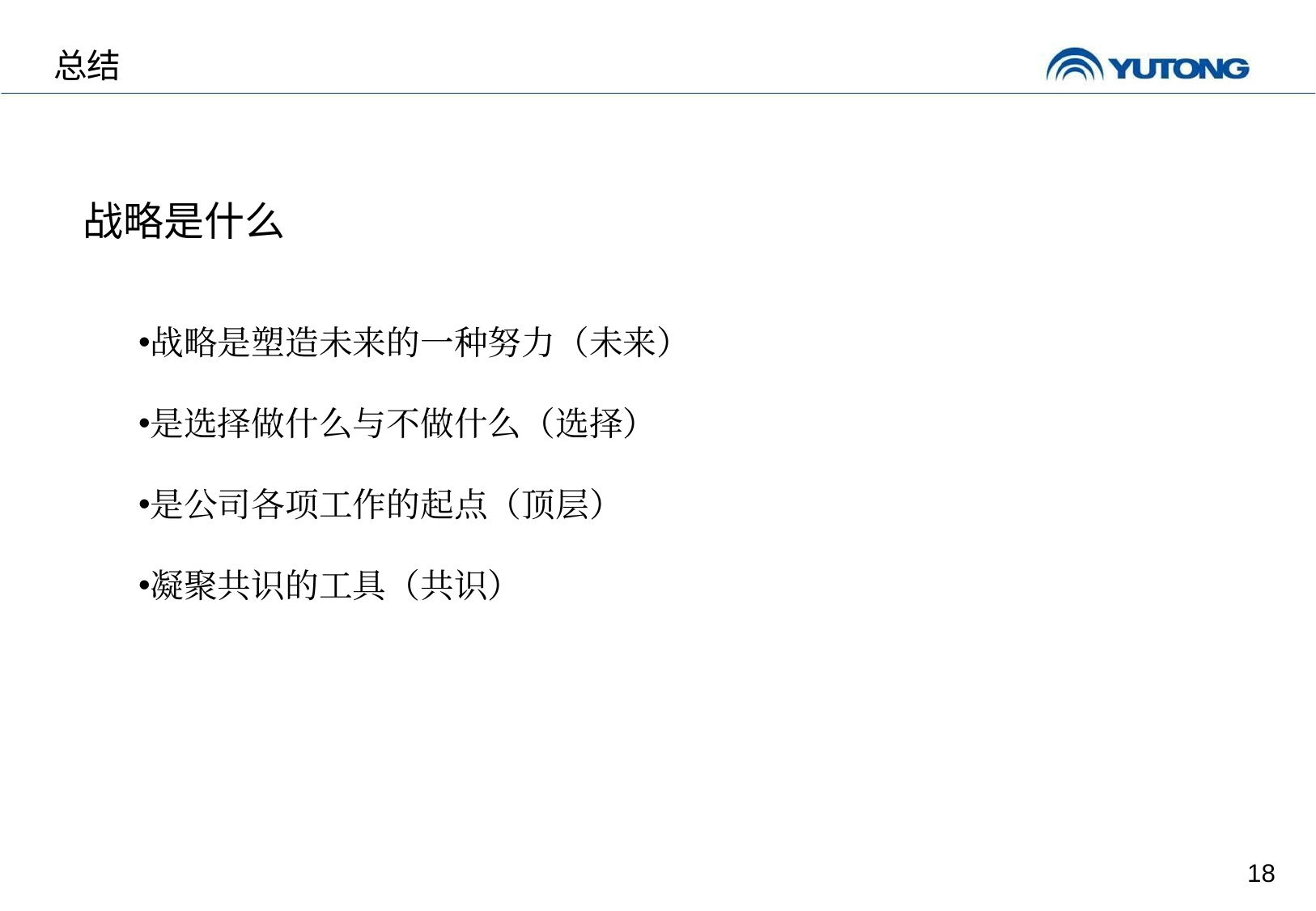

总结
战略是什么
战略是塑造未来的一种努力（未来）
是选择做什么与不做什么（选择）
是公司各项工作的起点（顶层）
凝聚共识的工具（共识）
18